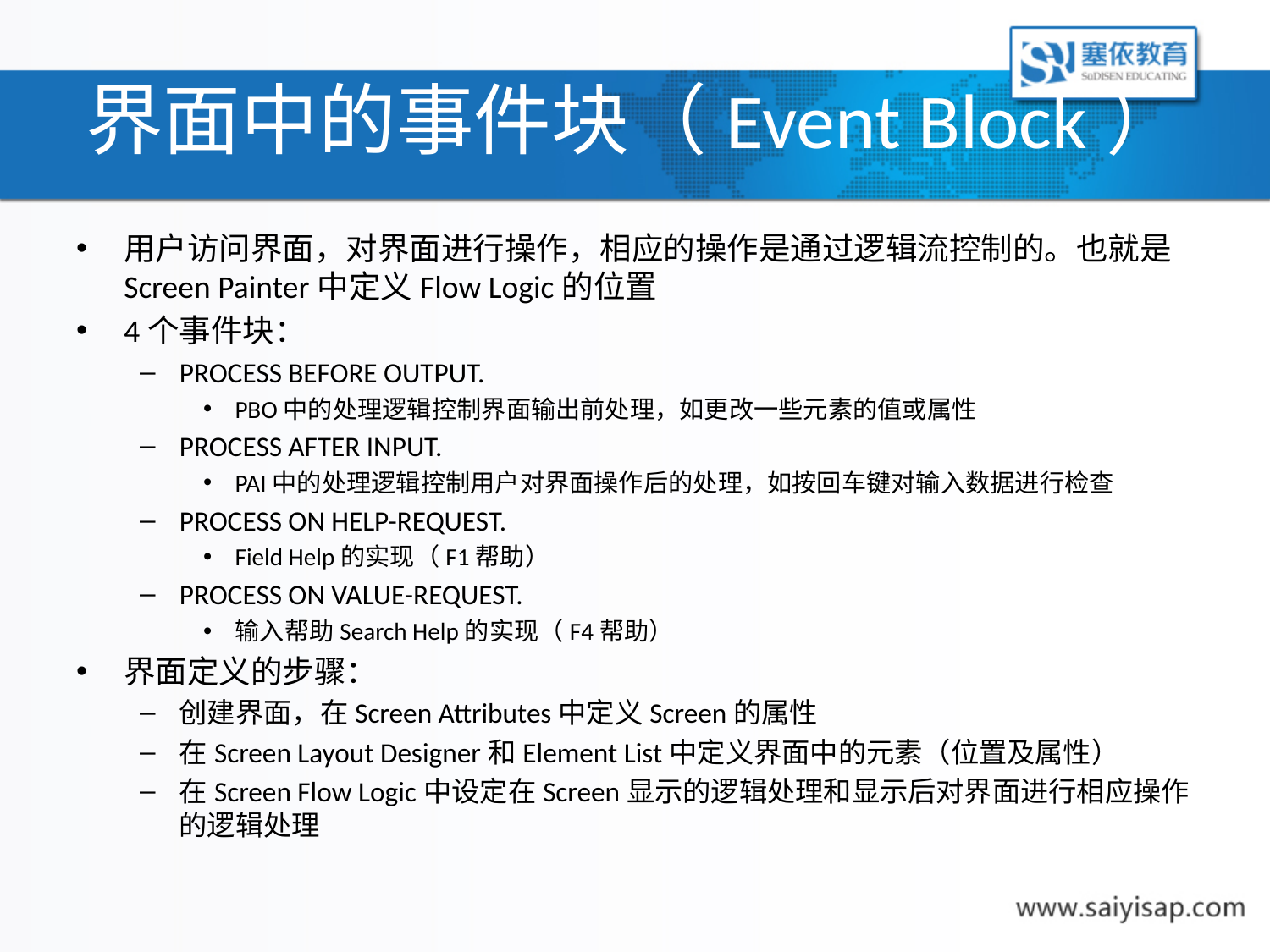

# 界面中的事件块（Event Block）
用户访问界面，对界面进行操作，相应的操作是通过逻辑流控制的。也就是Screen Painter中定义Flow Logic的位置
4个事件块：
PROCESS BEFORE OUTPUT.
PBO中的处理逻辑控制界面输出前处理，如更改一些元素的值或属性
PROCESS AFTER INPUT.
PAI中的处理逻辑控制用户对界面操作后的处理，如按回车键对输入数据进行检查
PROCESS ON HELP-REQUEST.
Field Help的实现（F1帮助）
PROCESS ON VALUE-REQUEST.
输入帮助Search Help的实现（F4帮助）
界面定义的步骤：
创建界面，在Screen Attributes中定义Screen的属性
在Screen Layout Designer和Element List中定义界面中的元素（位置及属性）
在Screen Flow Logic中设定在Screen显示的逻辑处理和显示后对界面进行相应操作的逻辑处理